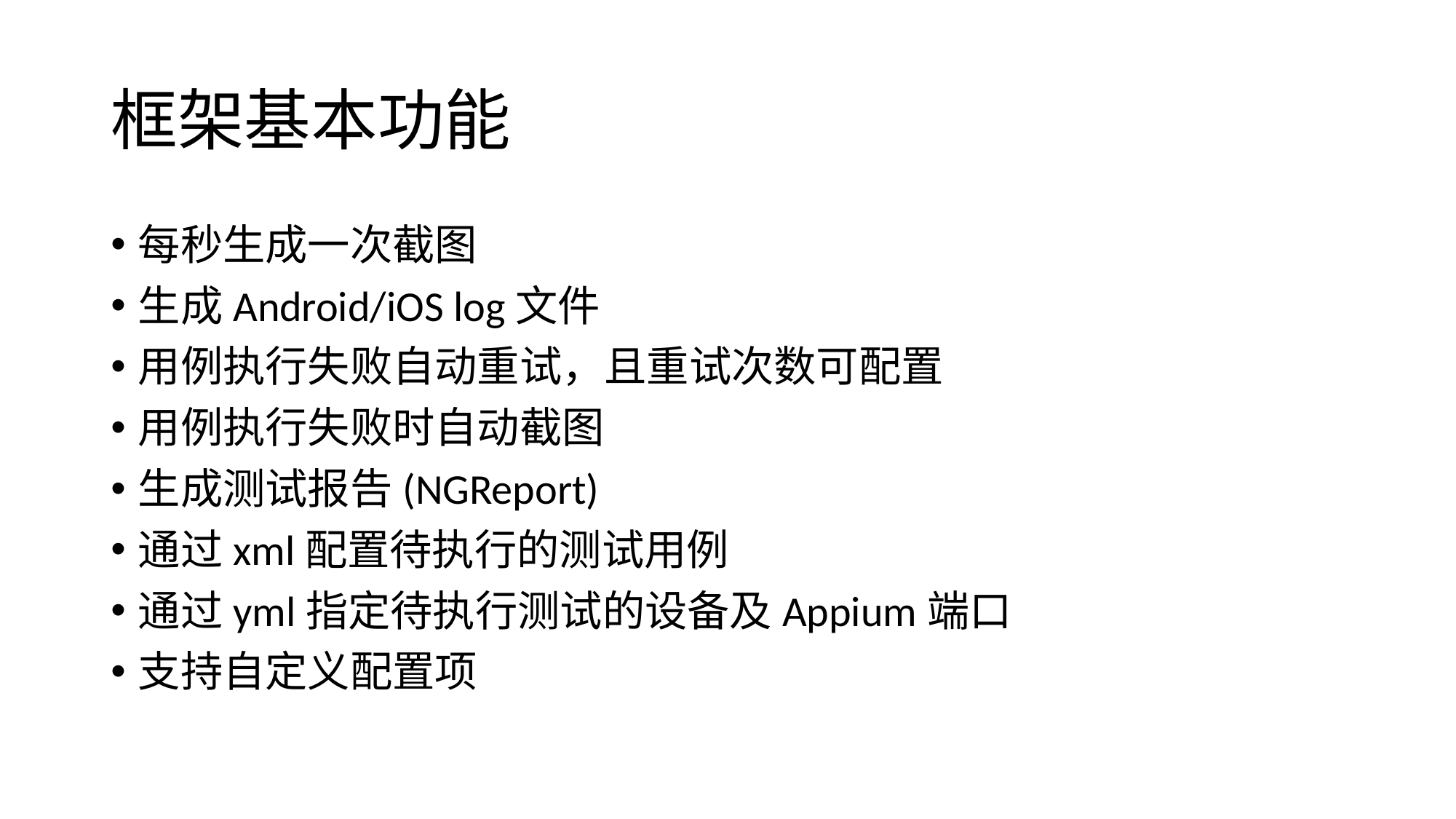

# 框架基本功能
每秒生成一次截图
生成Android/iOS log文件
用例执行失败自动重试，且重试次数可配置
用例执行失败时自动截图
生成测试报告(NGReport)
通过xml配置待执行的测试用例
通过yml指定待执行测试的设备及Appium端口
支持自定义配置项